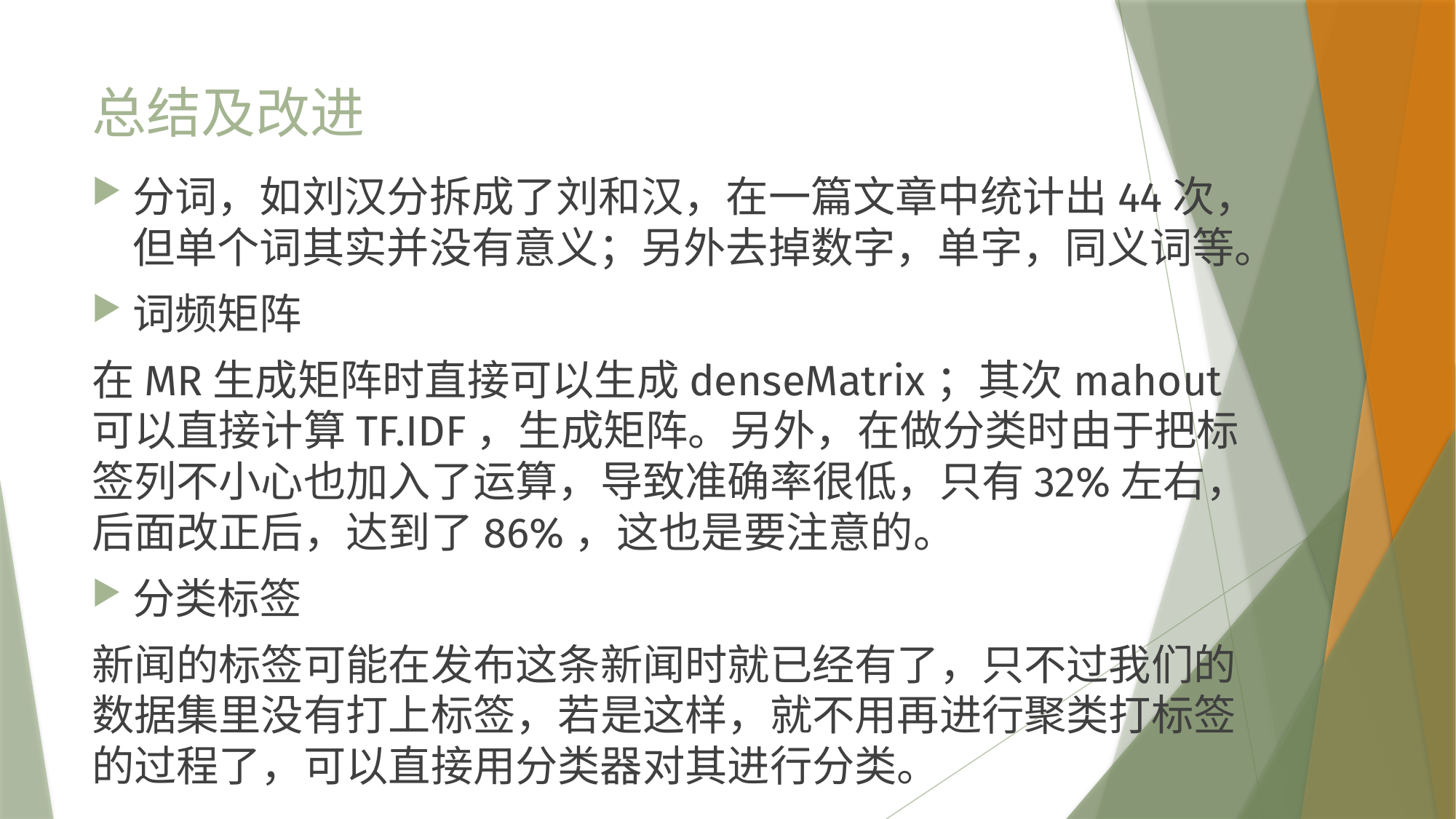

# 总结及改进
分词，如刘汉分拆成了刘和汉，在一篇文章中统计出44次，但单个词其实并没有意义；另外去掉数字，单字，同义词等。
词频矩阵
在MR生成矩阵时直接可以生成denseMatrix；其次mahout可以直接计算TF.IDF，生成矩阵。另外，在做分类时由于把标签列不小心也加入了运算，导致准确率很低，只有32%左右，后面改正后，达到了86%，这也是要注意的。
分类标签
新闻的标签可能在发布这条新闻时就已经有了，只不过我们的数据集里没有打上标签，若是这样，就不用再进行聚类打标签的过程了，可以直接用分类器对其进行分类。